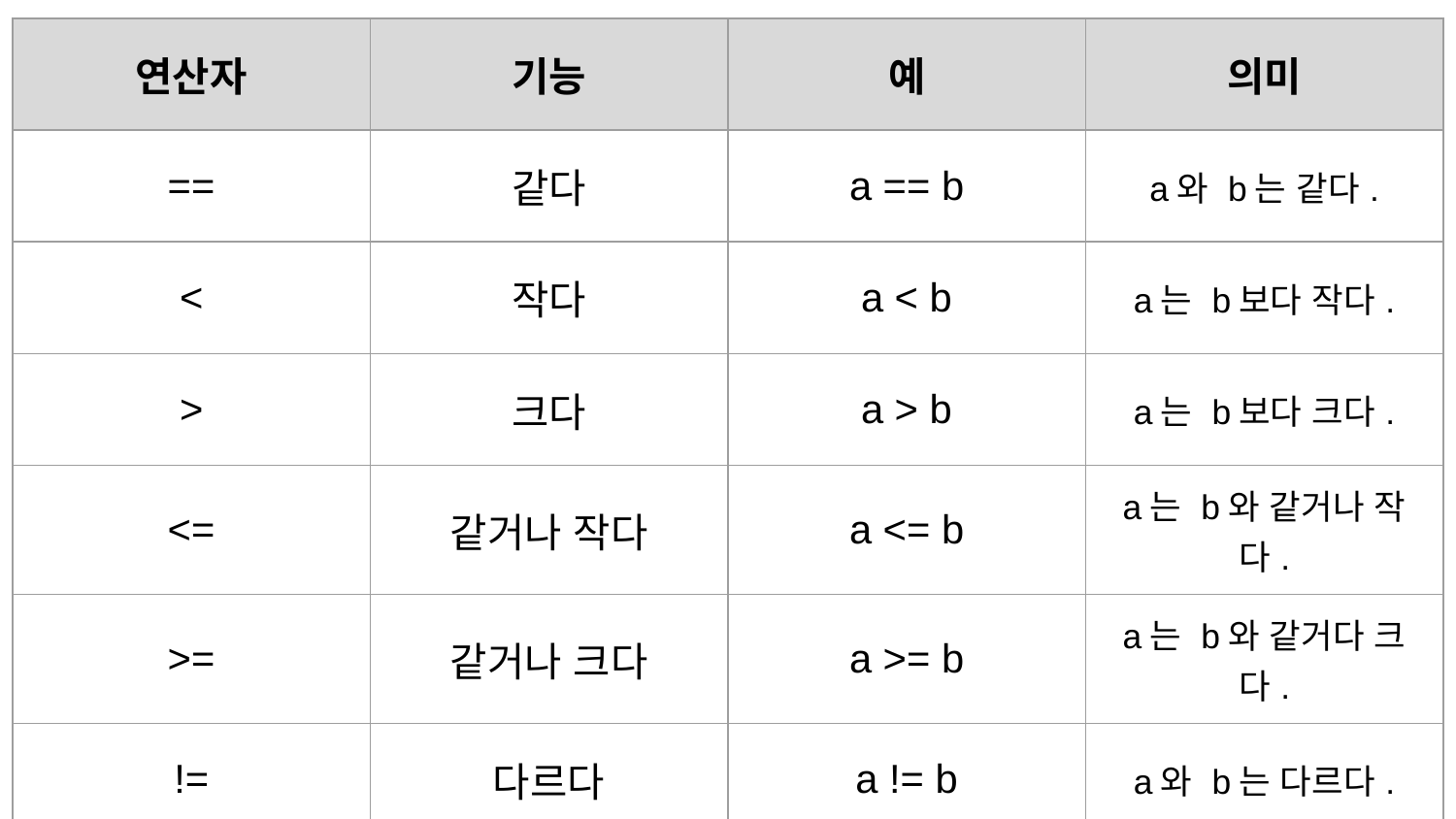

| 연산자 | 기능 | 예 | 의미 |
| --- | --- | --- | --- |
| == | 같다 | a == b | a와 b는 같다. |
| < | 작다 | a < b | a는 b보다 작다. |
| > | 크다 | a > b | a는 b보다 크다. |
| <= | 같거나 작다 | a <= b | a는 b와 같거나 작다. |
| >= | 같거나 크다 | a >= b | a는 b와 같거다 크다. |
| != | 다르다 | a != b | a와 b는 다르다. |